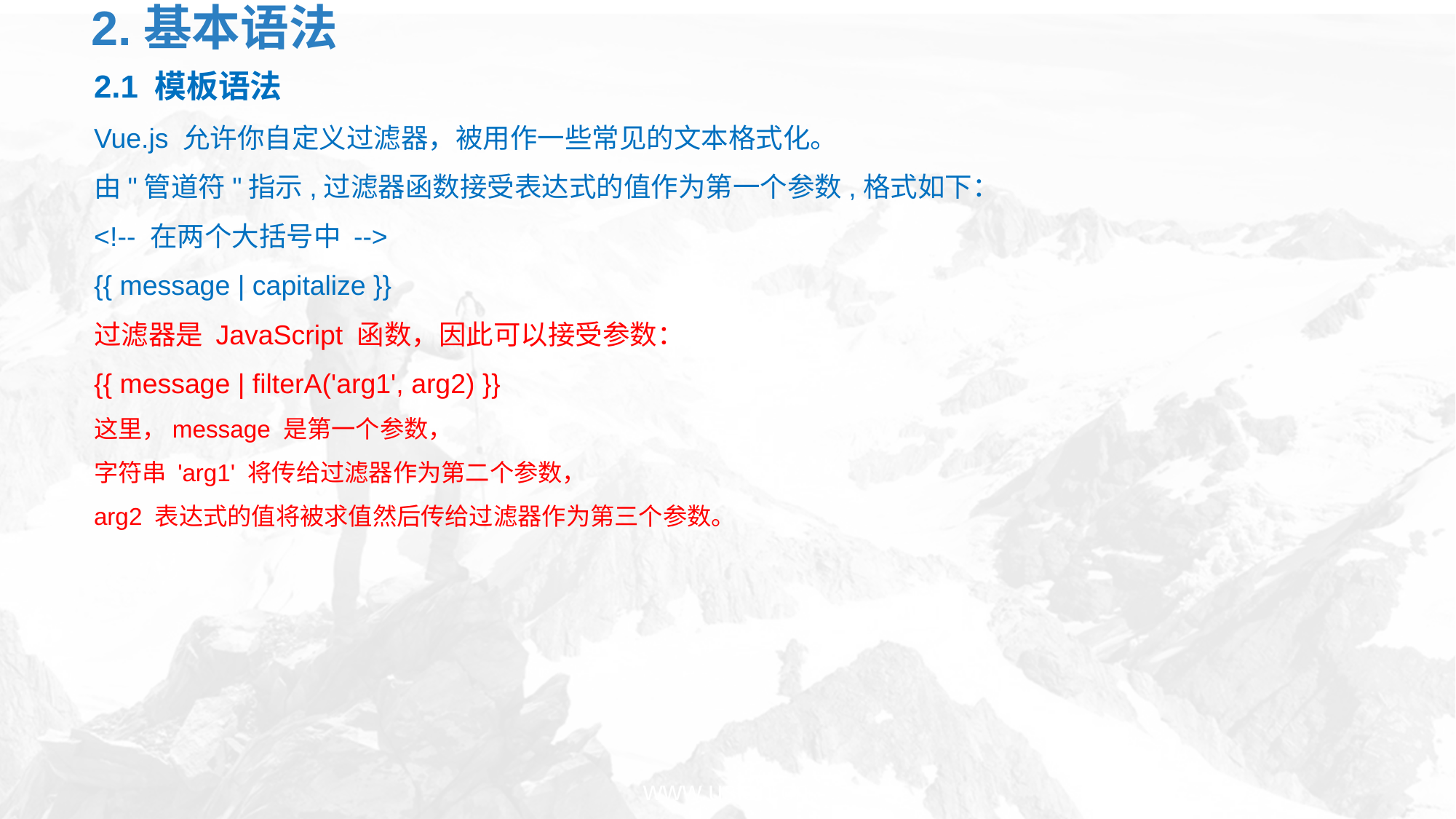

# 2.基本语法
2.1 模板语法
Vue.js 允许你自定义过滤器，被用作一些常见的文本格式化。
由"管道符"指示,过滤器函数接受表达式的值作为第一个参数,格式如下：
<!-- 在两个大括号中 -->
{{ message | capitalize }}
过滤器是 JavaScript 函数，因此可以接受参数：
{{ message | filterA('arg1', arg2) }}
这里，message 是第一个参数，
字符串 'arg1' 将传给过滤器作为第二个参数，
arg2 表达式的值将被求值然后传给过滤器作为第三个参数。
www.usian.cn